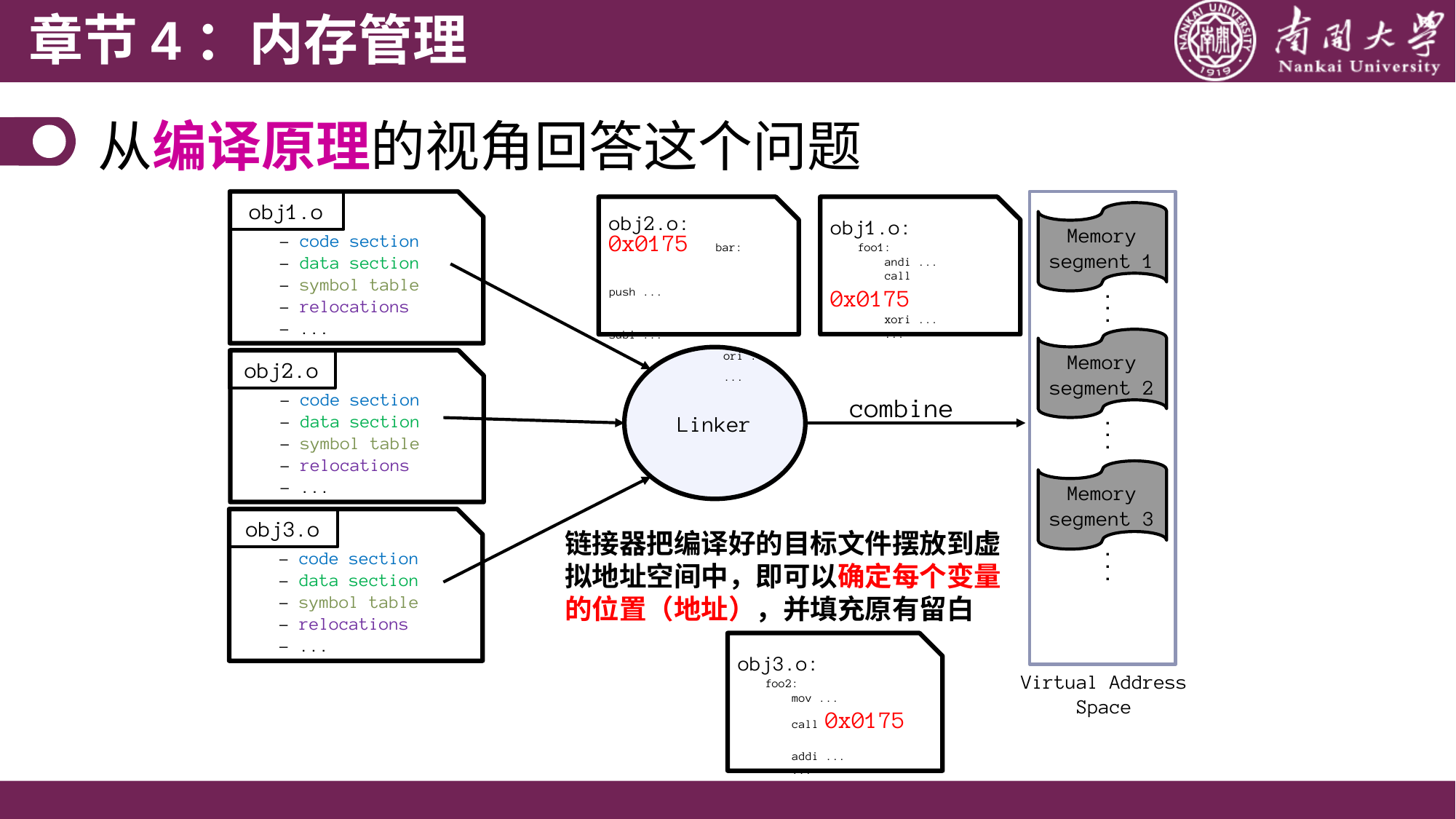

章节4：内存管理
从编译原理的视角回答这个问题
obj1.o

- code section
- data section
- symbol table
- relocations
- ...
obj2.o:
0x0175    bar:
                 push ...
                 subi ...
                 ori ...
                 ...
obj1.o:
    foo1:
        andi ...
        call 0x0175
        xori ...
        ...
Memory segment 1
..
.
Memory segment 2
Linker
obj2.o
- code section
- data section
- symbol table
- relocations
- ...
combine
..
.
Memory segment 3
obj3.o
- code section
- data section
- symbol table
- relocations
- ...
链接器把编译好的目标文件摆放到虚拟地址空间中，即可以确定每个变量的位置（地址），并填充原有留白
..
.
obj3.o:
    foo2:
        mov ...
        call 0x0175
        addi ...
        ...
Virtual Address Space